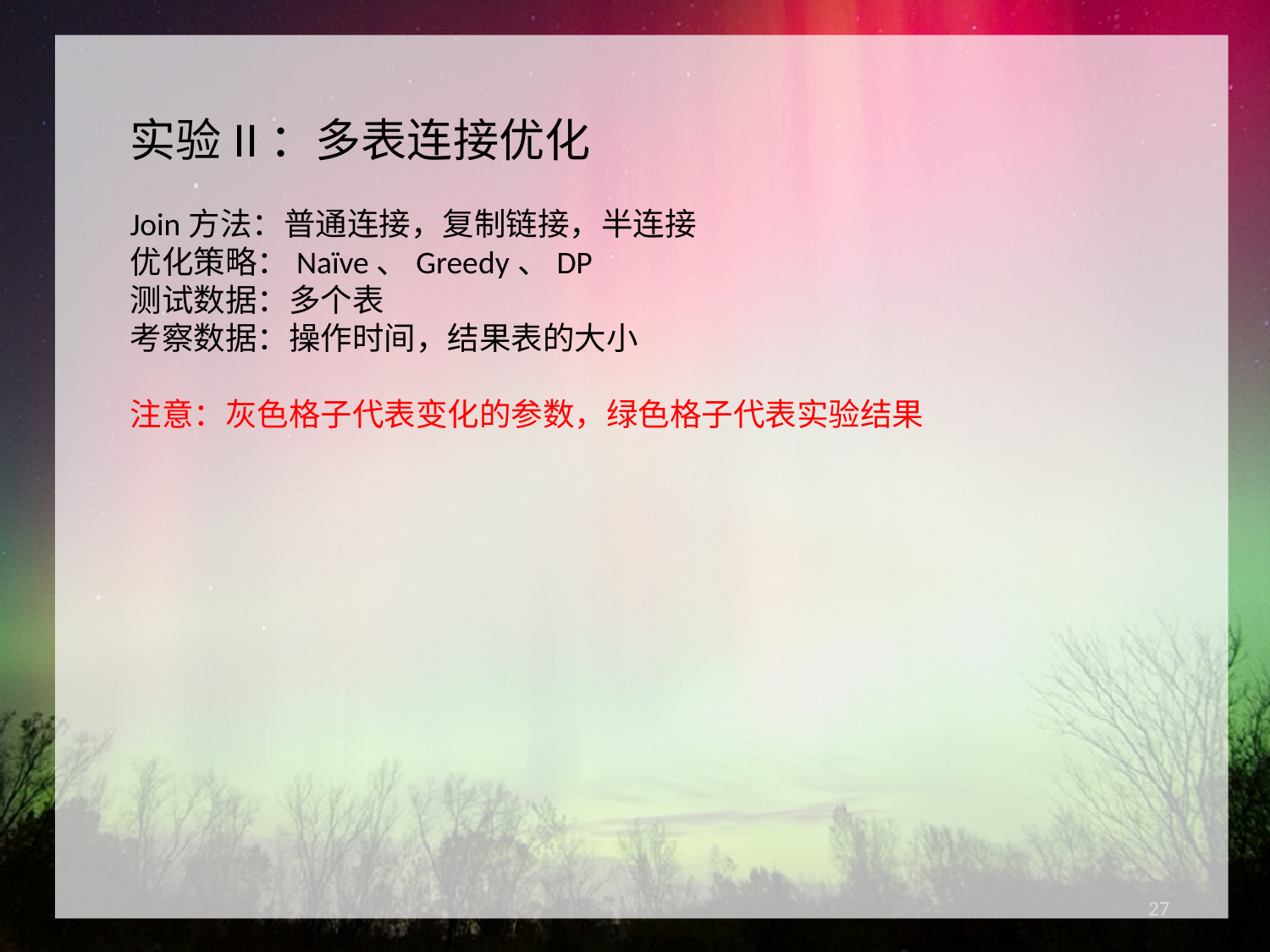

实验II：多表连接优化

Join方法：普通连接，复制链接，半连接
优化策略：Naïve、Greedy、DP
测试数据：多个表
考察数据：操作时间，结果表的大小

注意：灰色格子代表变化的参数，绿色格子代表实验结果
27